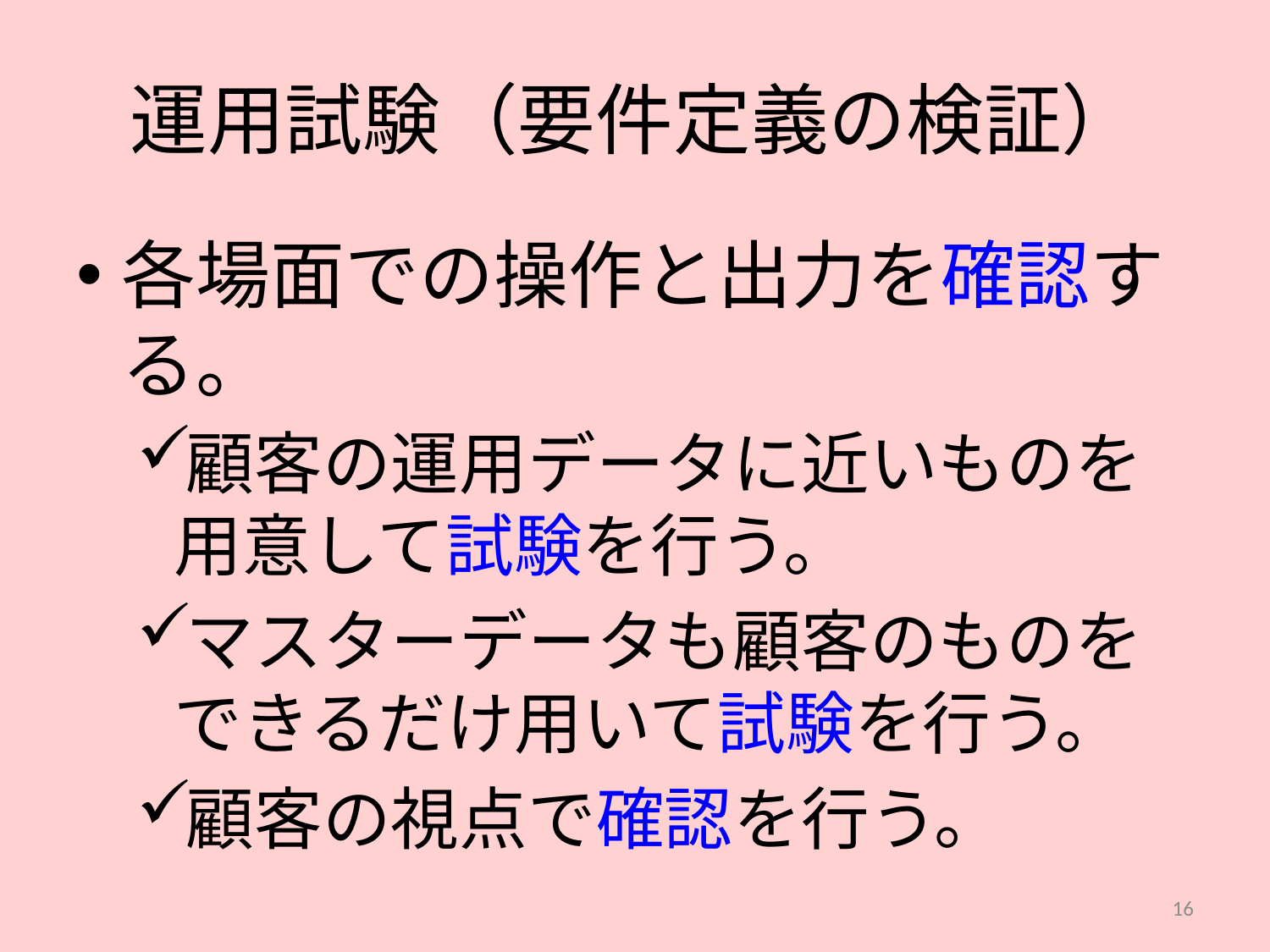

# 運用試験（要件定義の検証）
各場面での操作と出力を確認する。
顧客の運用データに近いものを用意して試験を行う。
マスターデータも顧客のものをできるだけ用いて試験を行う。
顧客の視点で確認を行う。
16